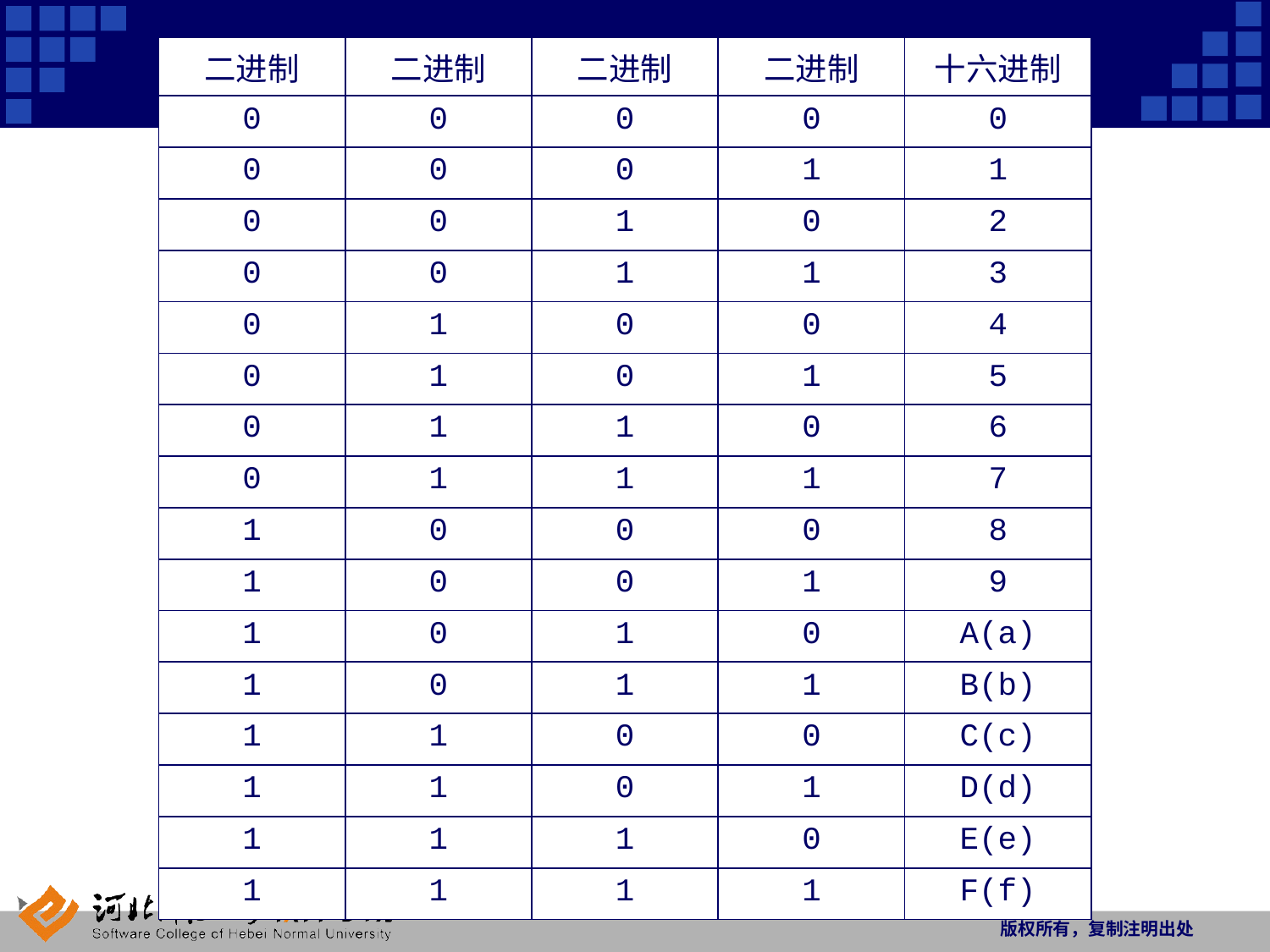

| 二进制 | 二进制 | 二进制 | 二进制 | 十六进制 |
| --- | --- | --- | --- | --- |
| 0 | 0 | 0 | 0 | 0 |
| 0 | 0 | 0 | 1 | 1 |
| 0 | 0 | 1 | 0 | 2 |
| 0 | 0 | 1 | 1 | 3 |
| 0 | 1 | 0 | 0 | 4 |
| 0 | 1 | 0 | 1 | 5 |
| 0 | 1 | 1 | 0 | 6 |
| 0 | 1 | 1 | 1 | 7 |
| 1 | 0 | 0 | 0 | 8 |
| 1 | 0 | 0 | 1 | 9 |
| 1 | 0 | 1 | 0 | A(a) |
| 1 | 0 | 1 | 1 | B(b) |
| 1 | 1 | 0 | 0 | C(c) |
| 1 | 1 | 0 | 1 | D(d) |
| 1 | 1 | 1 | 0 | E(e) |
| 1 | 1 | 1 | 1 | F(f) |
版权所有，复制注明出处